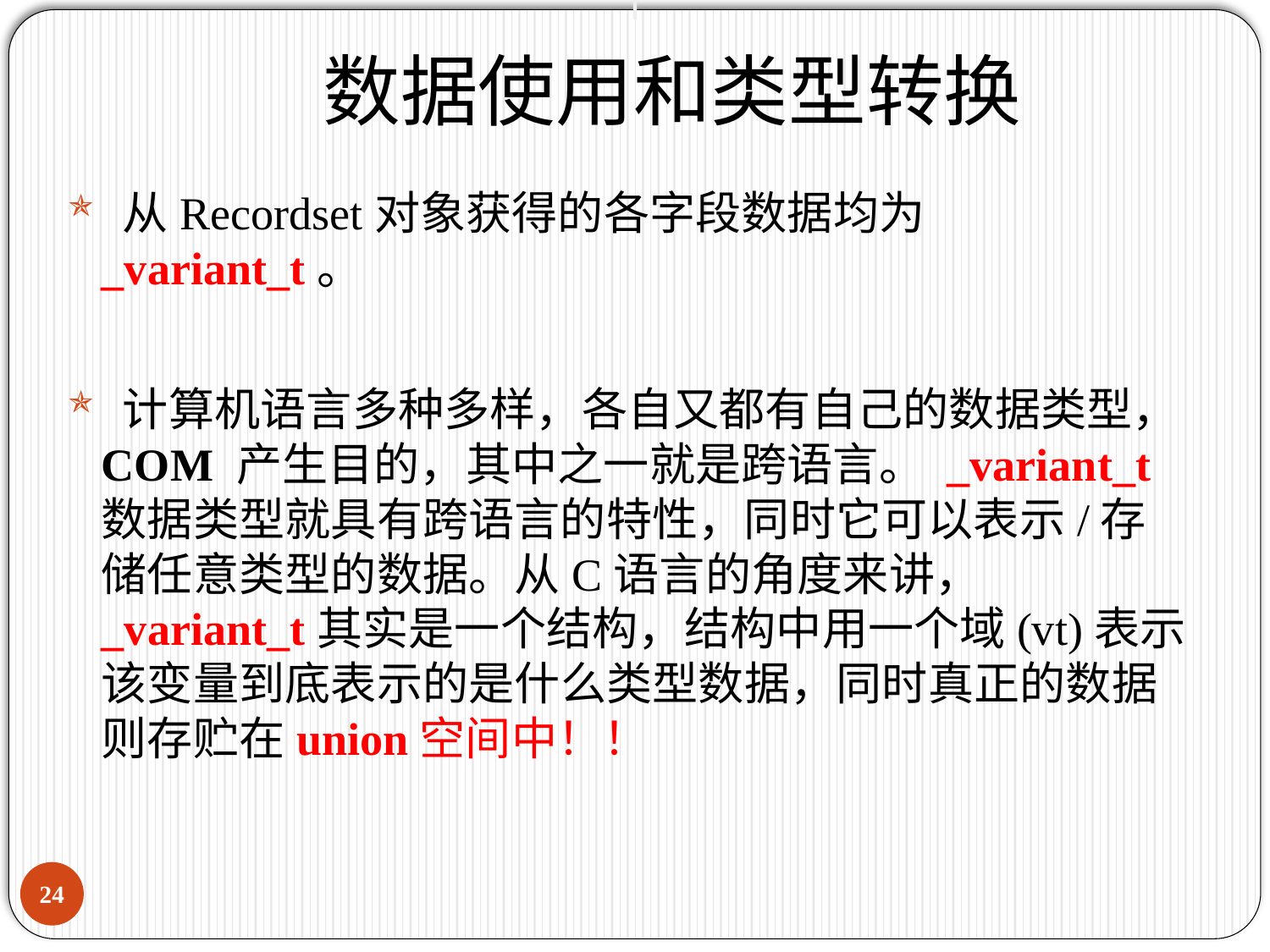

数据使用和类型转换
 从Recordset对象获得的各字段数据均为_variant_t。

 计算机语言多种多样，各自又都有自己的数据类型，COM 产生目的，其中之一就是跨语言。 _variant_t数据类型就具有跨语言的特性，同时它可以表示/存储任意类型的数据。从C语言的角度来讲， _variant_t其实是一个结构，结构中用一个域(vt)表示该变量到底表示的是什么类型数据，同时真正的数据则存贮在union空间中！！

24